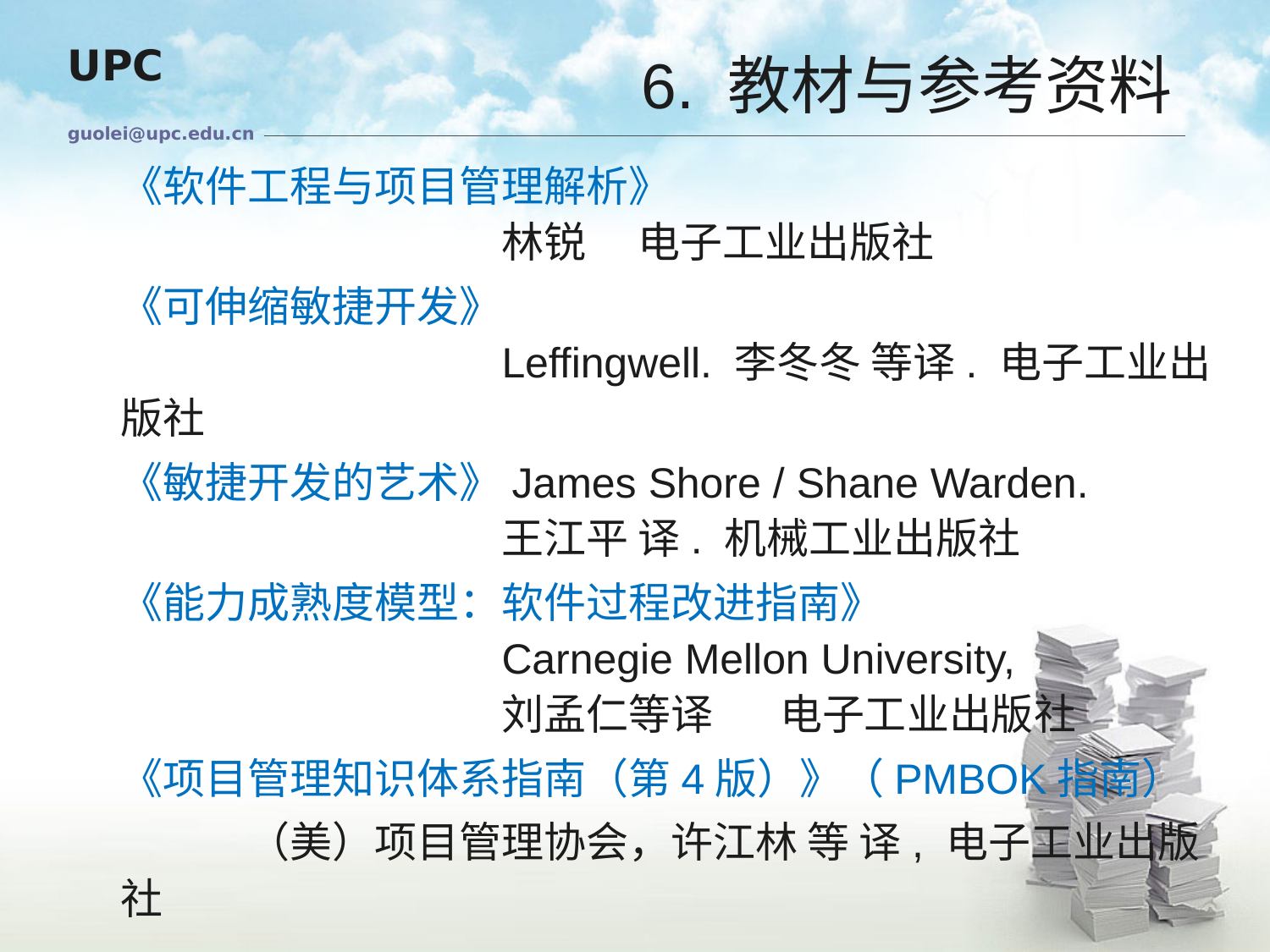

# 6. 教材与参考资料
guolei@upc.edu.cn
《软件工程与项目管理解析》
			林锐	 电子工业出版社
《可伸缩敏捷开发》
			Leffingwell. 李冬冬 等译. 电子工业出版社
《敏捷开发的艺术》James Shore / Shane Warden.
			王江平 译. 机械工业出版社
《能力成熟度模型：软件过程改进指南》
			Carnegie Mellon University,
			刘孟仁等译       电子工业出版社
《项目管理知识体系指南（第4版）》（PMBOK指南）
	（美）项目管理协会，许江林 等 译, 电子工业出版社